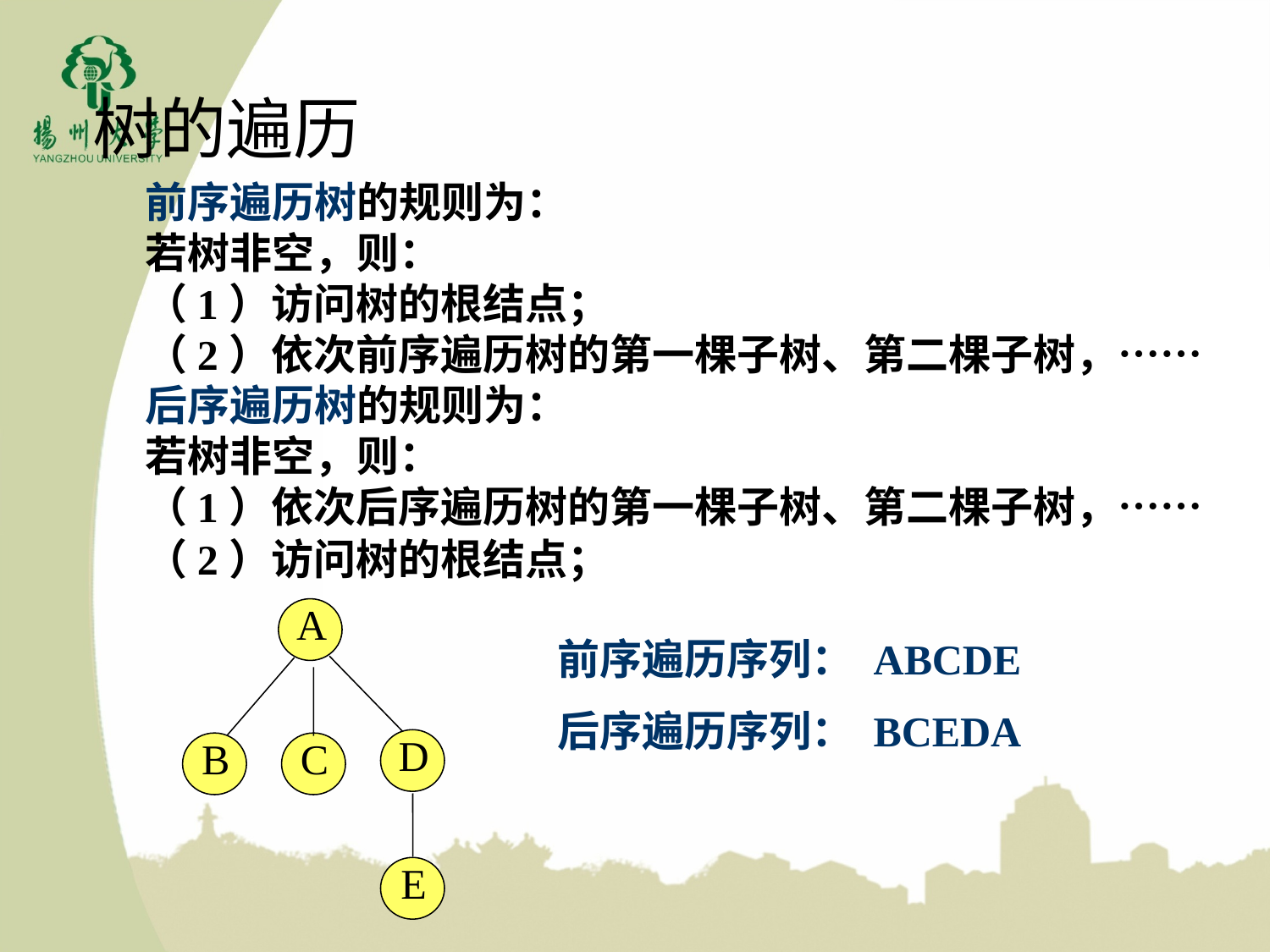

树的遍历
前序遍历树的规则为：
若树非空，则：
（1）访问树的根结点；
（2）依次前序遍历树的第一棵子树、第二棵子树，……
后序遍历树的规则为：
若树非空，则：
（1）依次后序遍历树的第一棵子树、第二棵子树，……
（2）访问树的根结点；
A

D

B
C

E

前序遍历序列： ABCDE
后序遍历序列： BCEDA